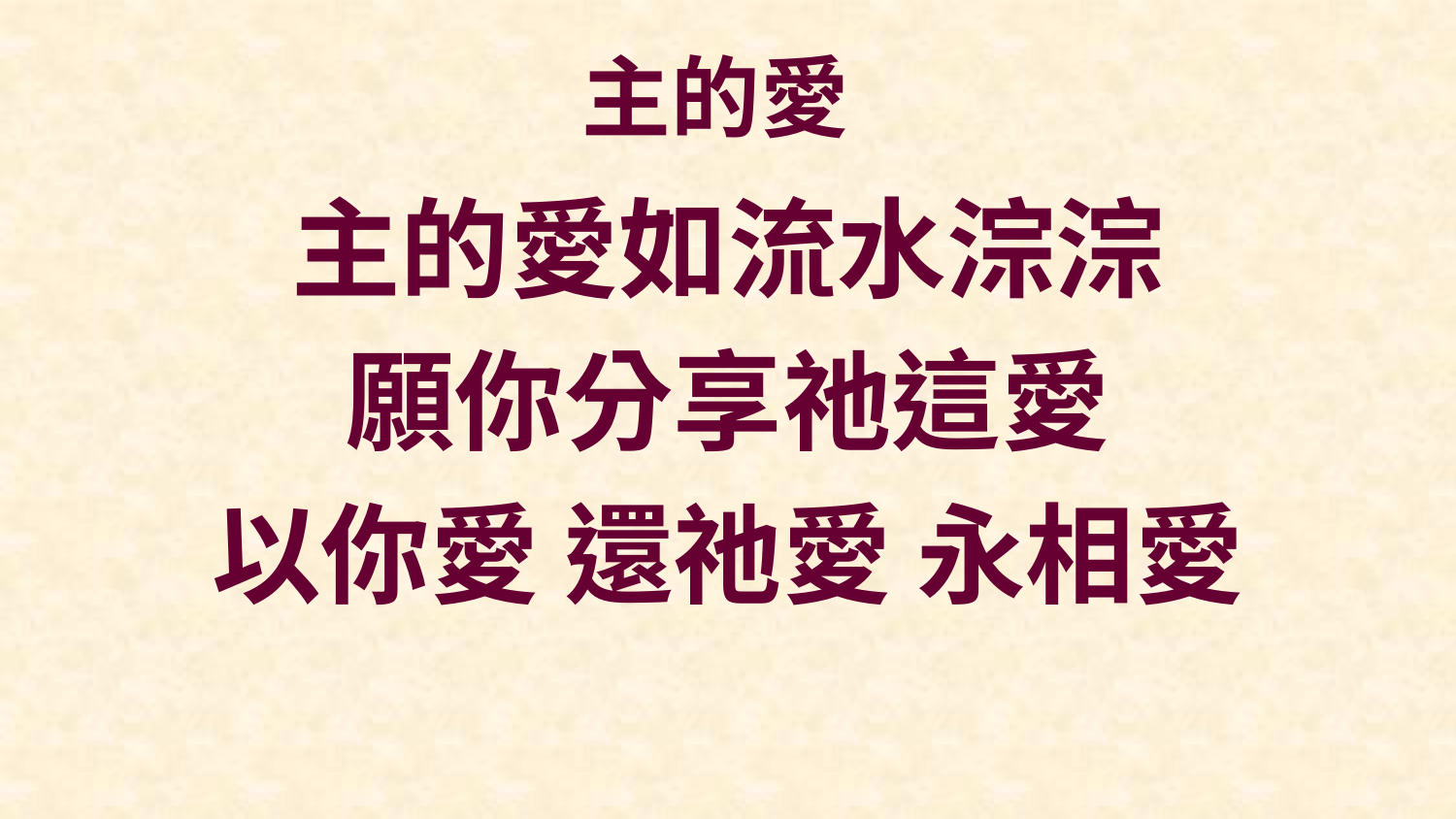

# 主的愛
主的愛如流水淙淙
願你分享祂這愛
以你愛 還祂愛 永相愛